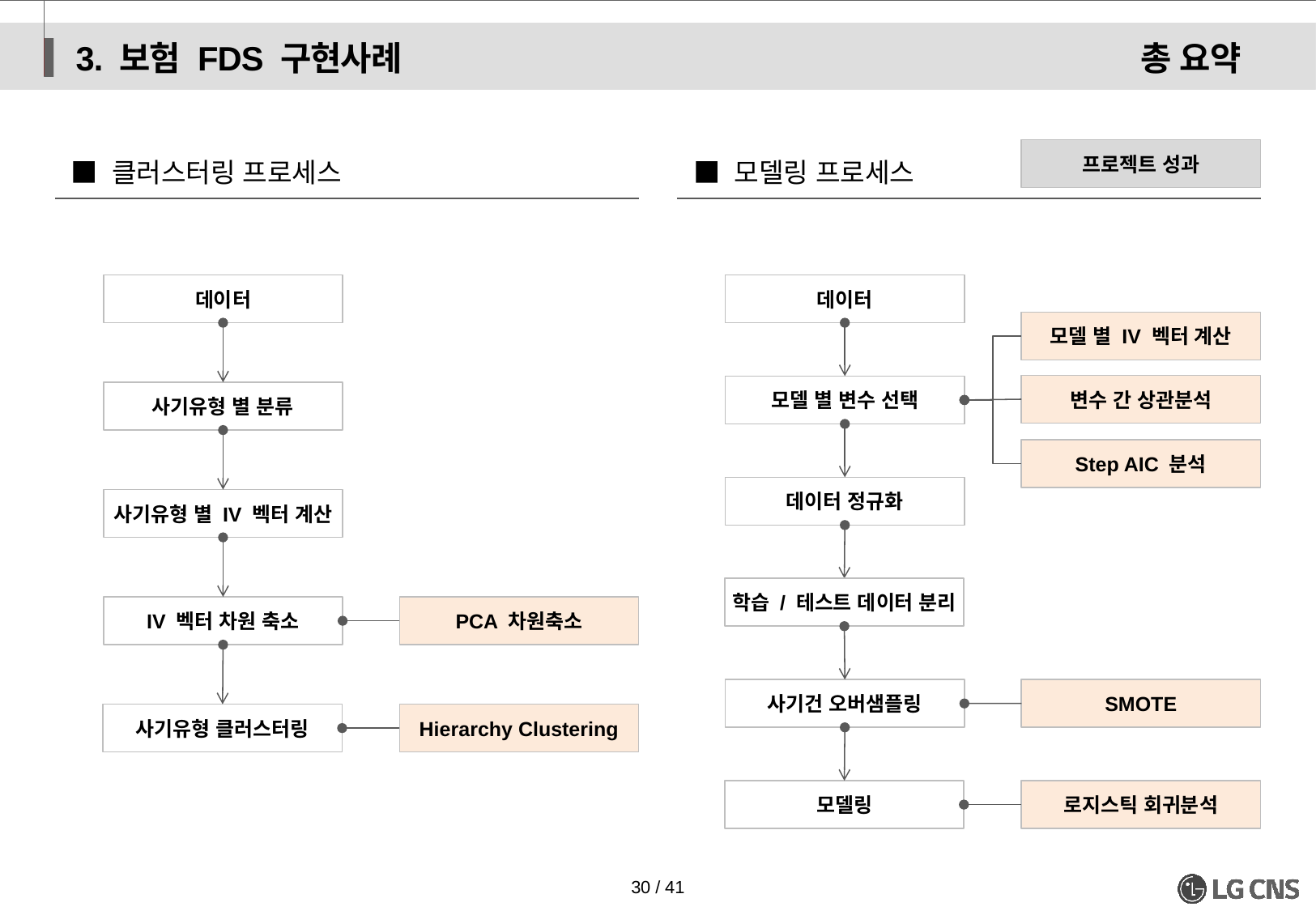

3. 보험 FDS 구현사례
총 요약
프로젝트 성과
■ 클러스터링 프로세스
■ 모델링 프로세스
데이터
데이터
모델 별 IV 벡터 계산
변수 간 상관분석
모델 별 변수 선택
사기유형 별 분류
Step AIC 분석
데이터 정규화
사기유형 별 IV 벡터 계산
학습 / 테스트 데이터 분리
IV 벡터 차원 축소
PCA 차원축소
SMOTE
사기건 오버샘플링
사기유형 클러스터링
Hierarchy Clustering
모델링
로지스틱 회귀분석